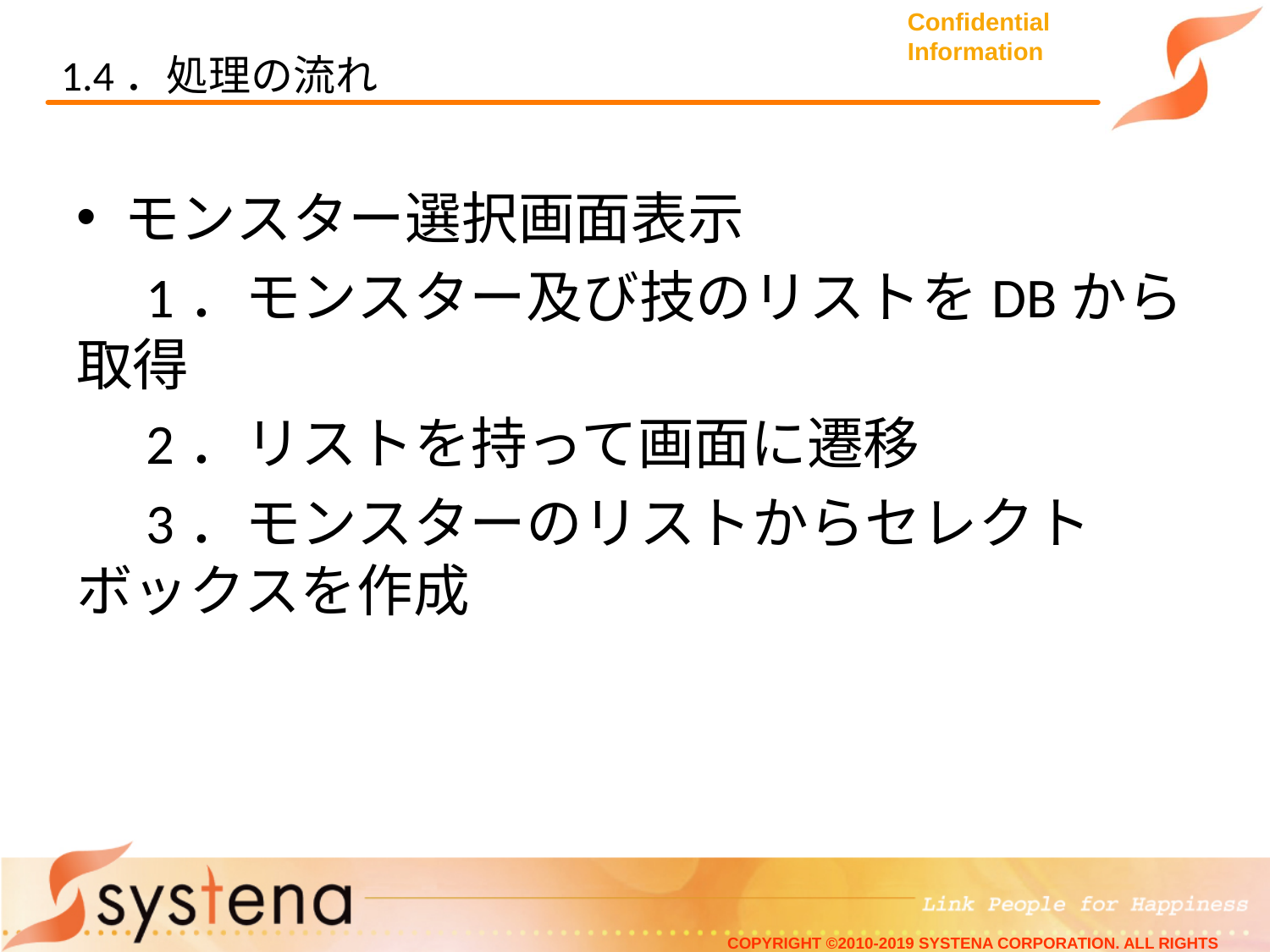

# 1.4．処理の流れ
モンスター選択画面表示
　1．モンスター及び技のリストをDBから取得
　2．リストを持って画面に遷移
　3．モンスターのリストからセレクトボックスを作成